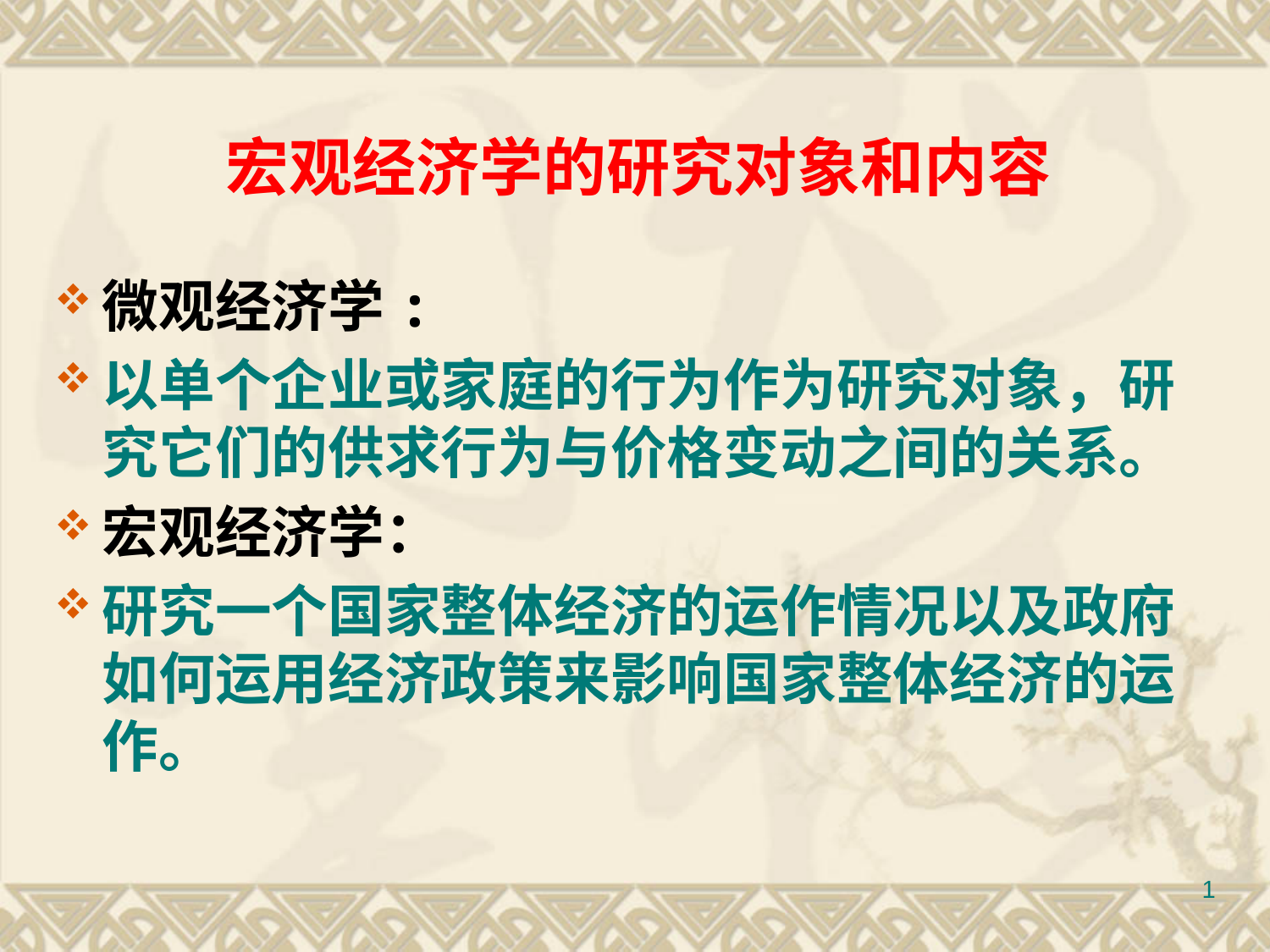

# 宏观经济学的研究对象和内容
微观经济学:
以单个企业或家庭的行为作为研究对象，研究它们的供求行为与价格变动之间的关系。
宏观经济学：
研究一个国家整体经济的运作情况以及政府如何运用经济政策来影响国家整体经济的运作。

1